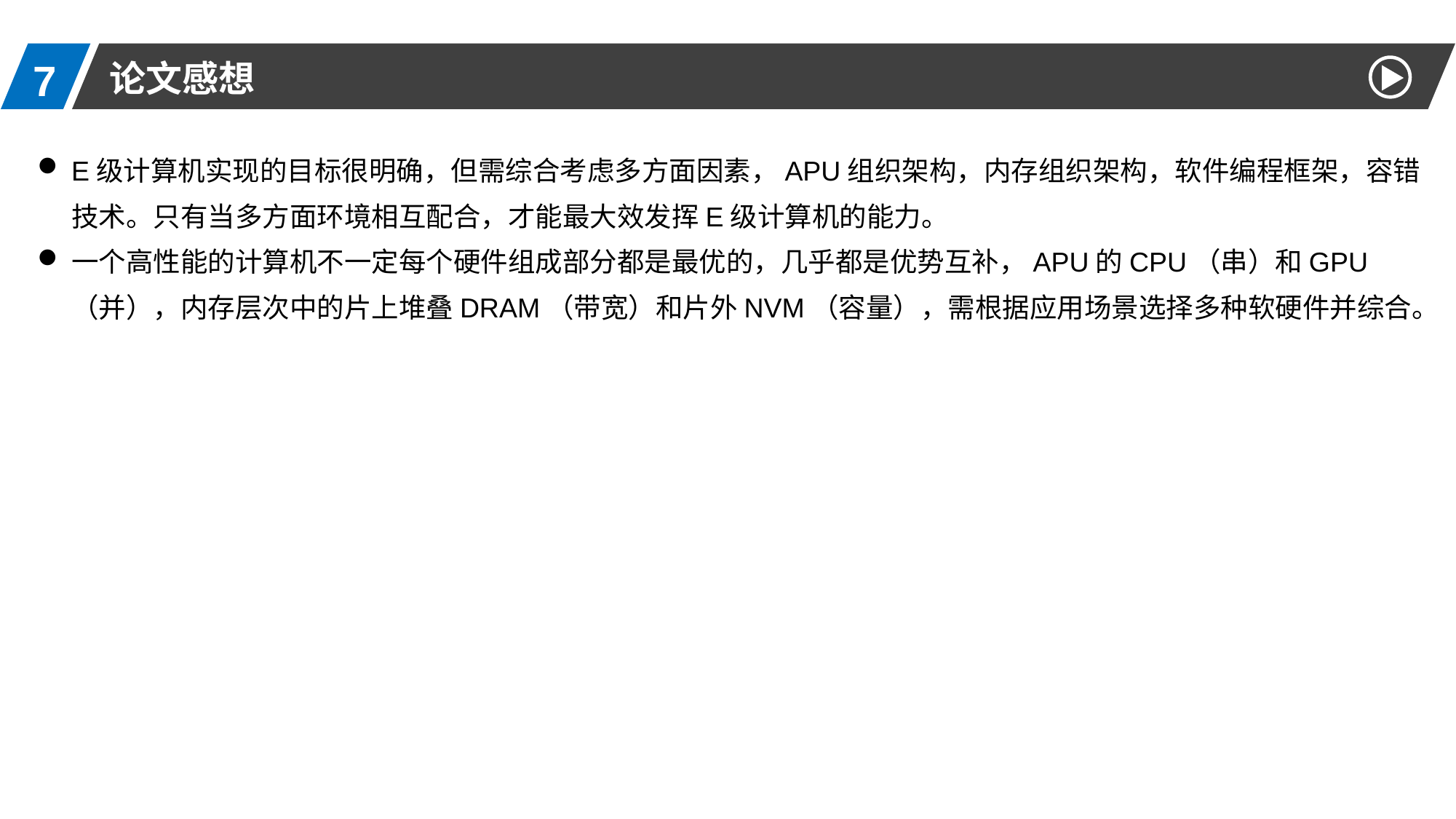

7
论文感想

E级计算机实现的目标很明确，但需综合考虑多方面因素，APU组织架构，内存组织架构，软件编程框架，容错技术。只有当多方面环境相互配合，才能最大效发挥E级计算机的能力。
一个高性能的计算机不一定每个硬件组成部分都是最优的，几乎都是优势互补，APU的CPU（串）和GPU（并），内存层次中的片上堆叠DRAM（带宽）和片外NVM（容量），需根据应用场景选择多种软硬件并综合。